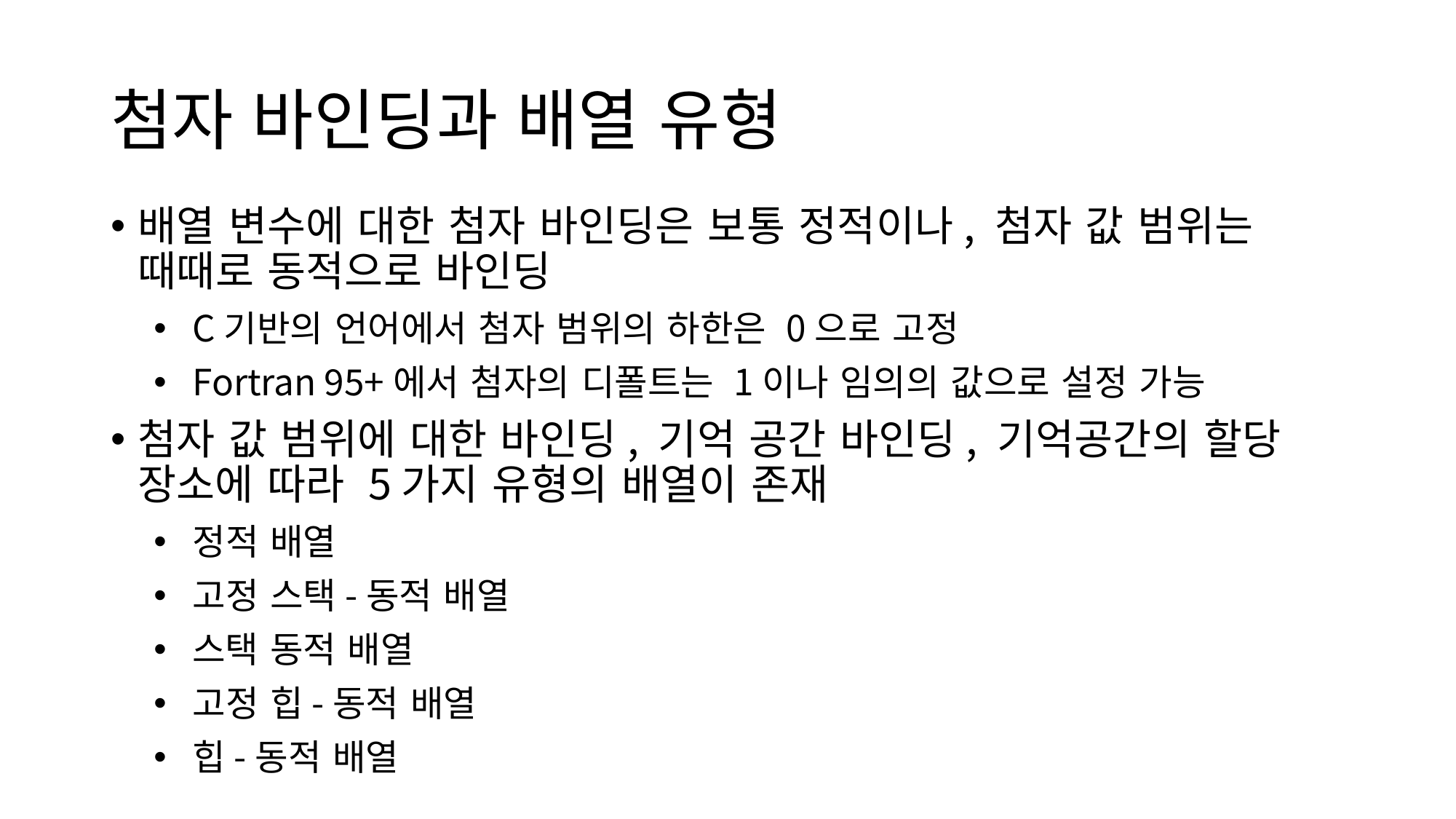

# 첨자 바인딩과 배열 유형
배열 변수에 대한 첨자 바인딩은 보통 정적이나, 첨자 값 범위는 때때로 동적으로 바인딩
C기반의 언어에서 첨자 범위의 하한은 0으로 고정
Fortran 95+에서 첨자의 디폴트는 1이나 임의의 값으로 설정 가능
첨자 값 범위에 대한 바인딩, 기억 공간 바인딩, 기억공간의 할당 장소에 따라 5가지 유형의 배열이 존재
정적 배열
고정 스택-동적 배열
스택 동적 배열
고정 힙-동적 배열
힙-동적 배열